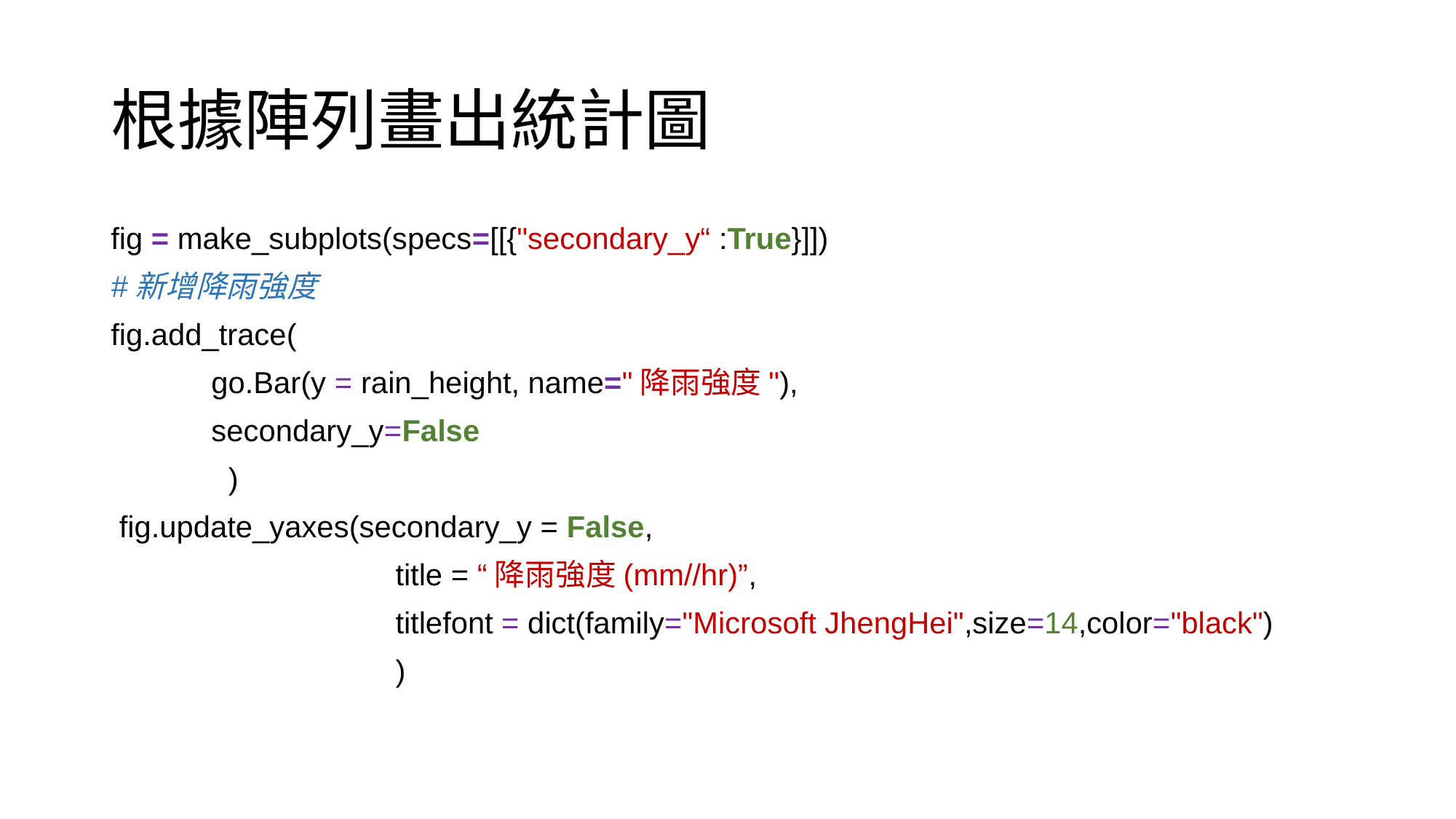

# 根據陣列畫出統計圖
fig = make_subplots(specs=[[{"secondary_y“ :True}]])
#新增降雨強度
fig.add_trace(
            go.Bar(y = rain_height, name="降雨強度"),
            secondary_y=False
	 )
 fig.update_yaxes(secondary_y = False,
                                  title = “降雨強度(mm//hr)”,
                                  titlefont = dict(family="Microsoft JhengHei",size=14,color="black")
                                  )